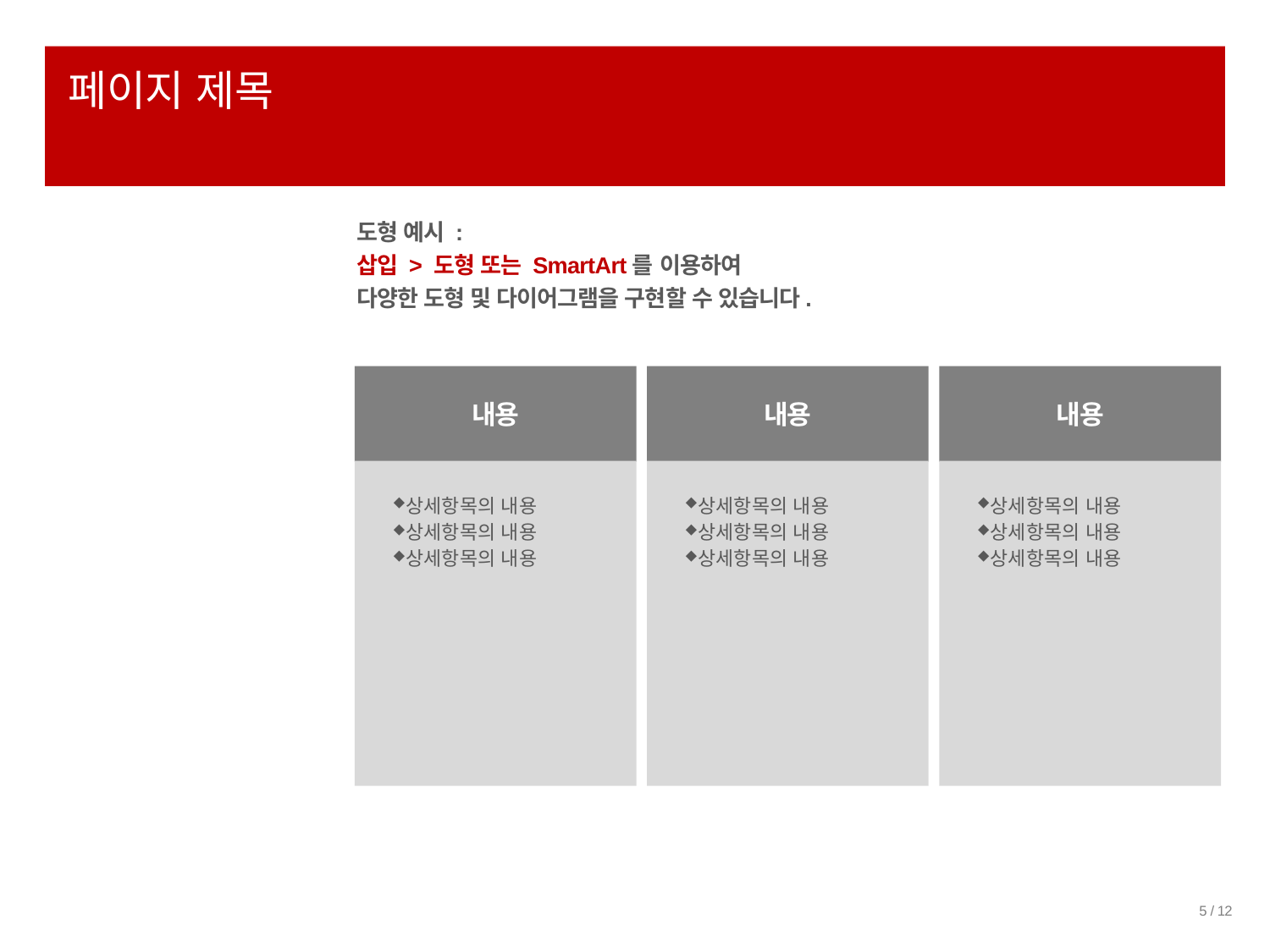

# 페이지 제목
도형 예시 :
삽입 > 도형 또는 SmartArt를 이용하여
다양한 도형 및 다이어그램을 구현할 수 있습니다.
내용

상세항목의 내용
상세항목의 내용
상세항목의 내용
내용

상세항목의 내용
상세항목의 내용
상세항목의 내용
내용

상세항목의 내용
상세항목의 내용
상세항목의 내용
5 / 12